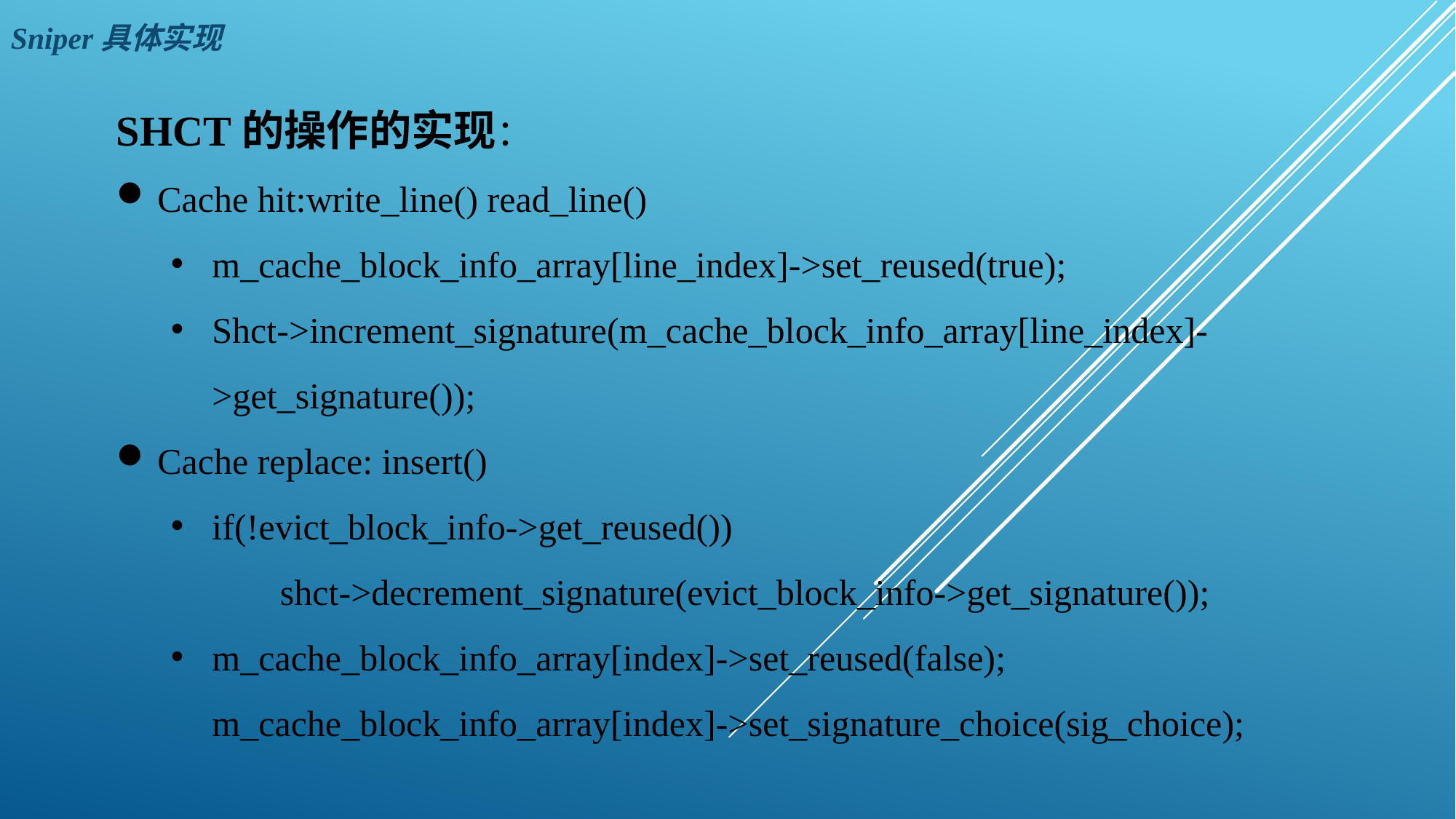

Sniper具体实现
SHCT的操作的实现：
Cache hit:write_line() read_line()
m_cache_block_info_array[line_index]->set_reused(true);
Shct->increment_signature(m_cache_block_info_array[line_index]->get_signature());
Cache replace: insert()
if(!evict_block_info->get_reused())
	shct->decrement_signature(evict_block_info->get_signature());
m_cache_block_info_array[index]->set_reused(false);            m_cache_block_info_array[index]->set_signature_choice(sig_choice);